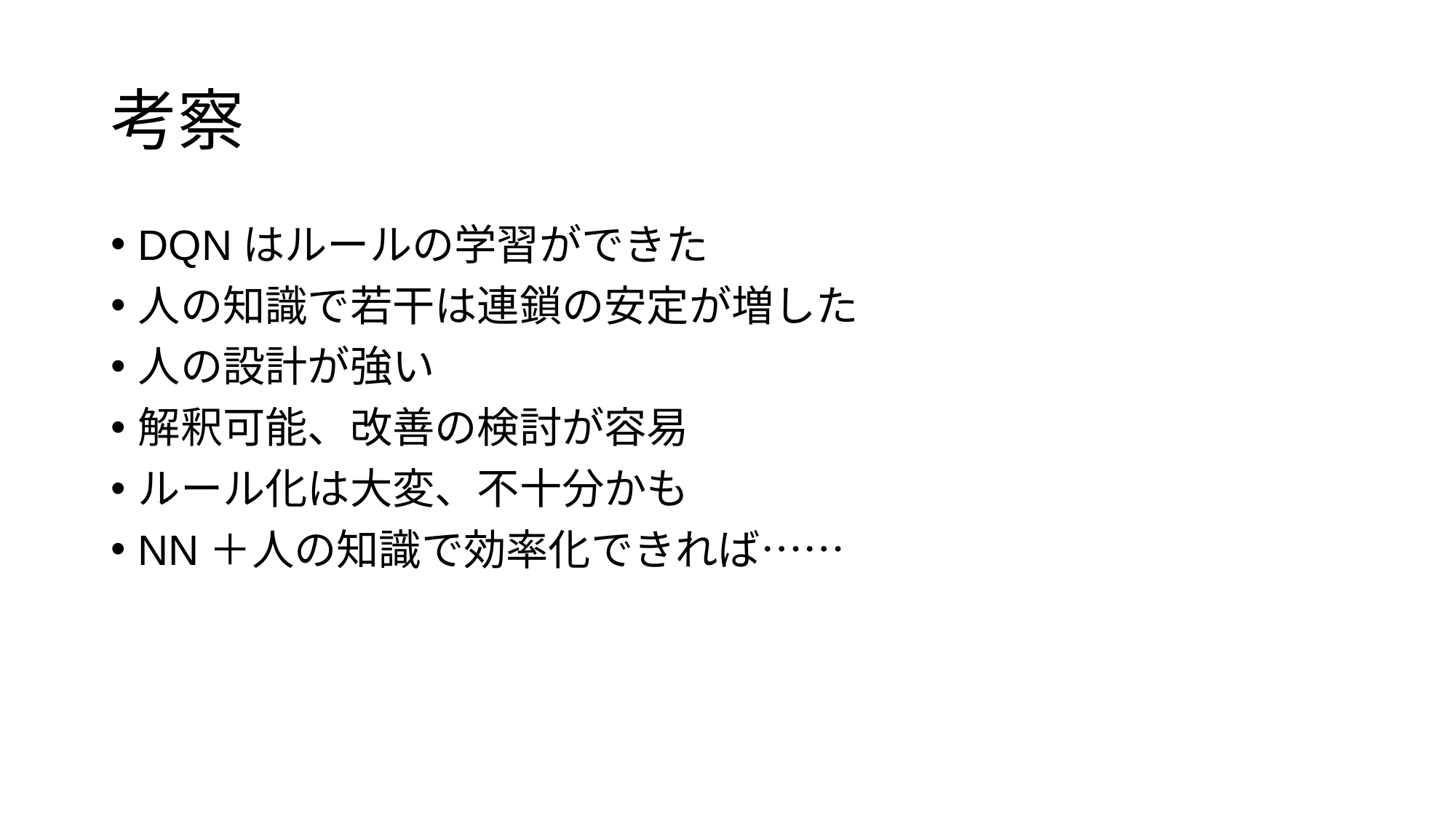

# 考察
DQNはルールの学習ができた
人の知識で若干は連鎖の安定が増した
人の設計が強い
解釈可能、改善の検討が容易
ルール化は大変、不十分かも
NN＋人の知識で効率化できれば……